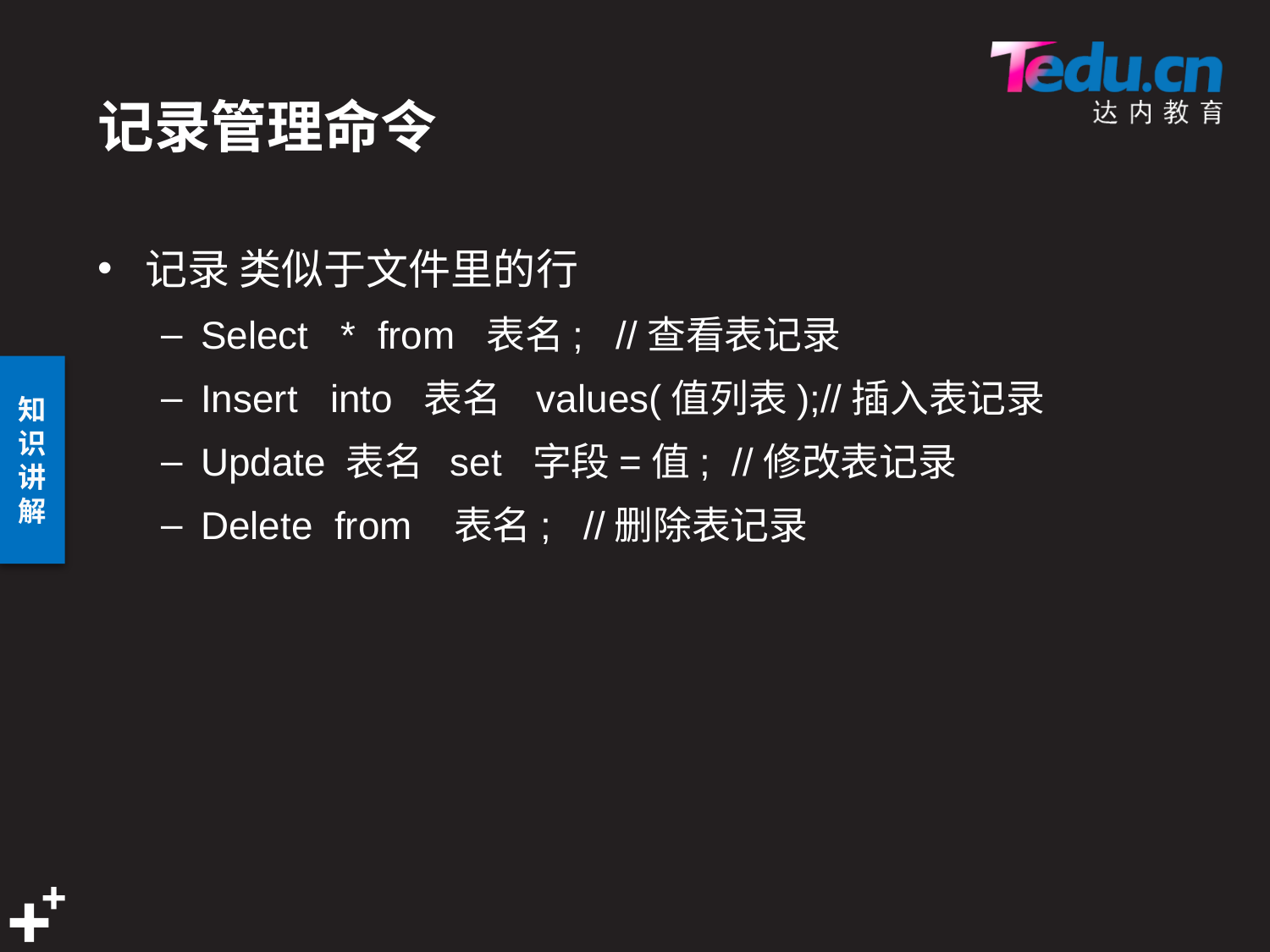

# 记录管理命令
记录 类似于文件里的行
Select   *  from  表名;   //查看表记录
Insert   into  表名   values(值列表);//插入表记录
Update 表名  set  字段=值;  //修改表记录
Delete  from   表名;   //删除表记录